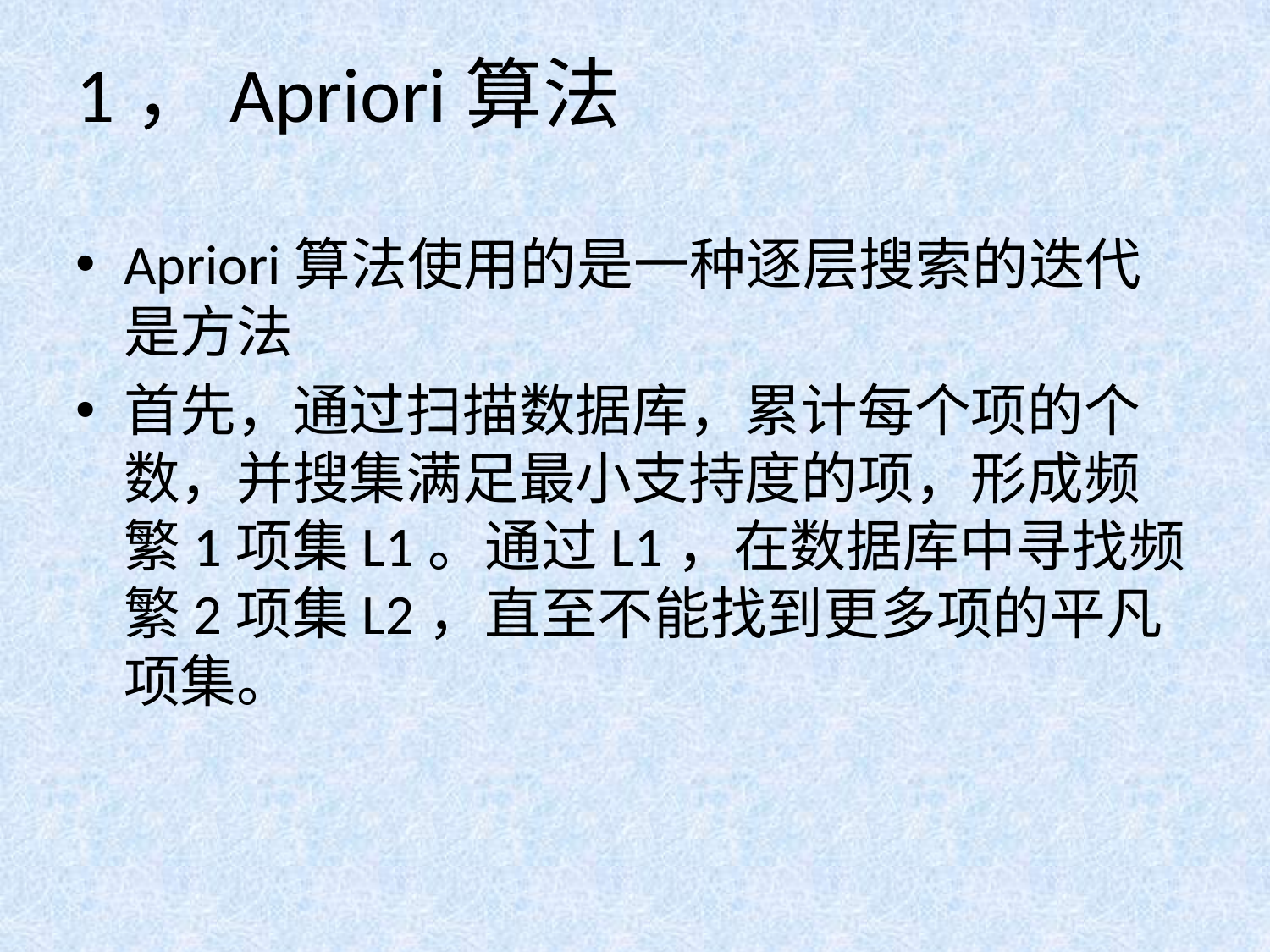

# 1，Apriori算法
Apriori算法使用的是一种逐层搜索的迭代是方法
首先，通过扫描数据库，累计每个项的个数，并搜集满足最小支持度的项，形成频繁1项集L1。通过L1，在数据库中寻找频繁2项集L2，直至不能找到更多项的平凡项集。